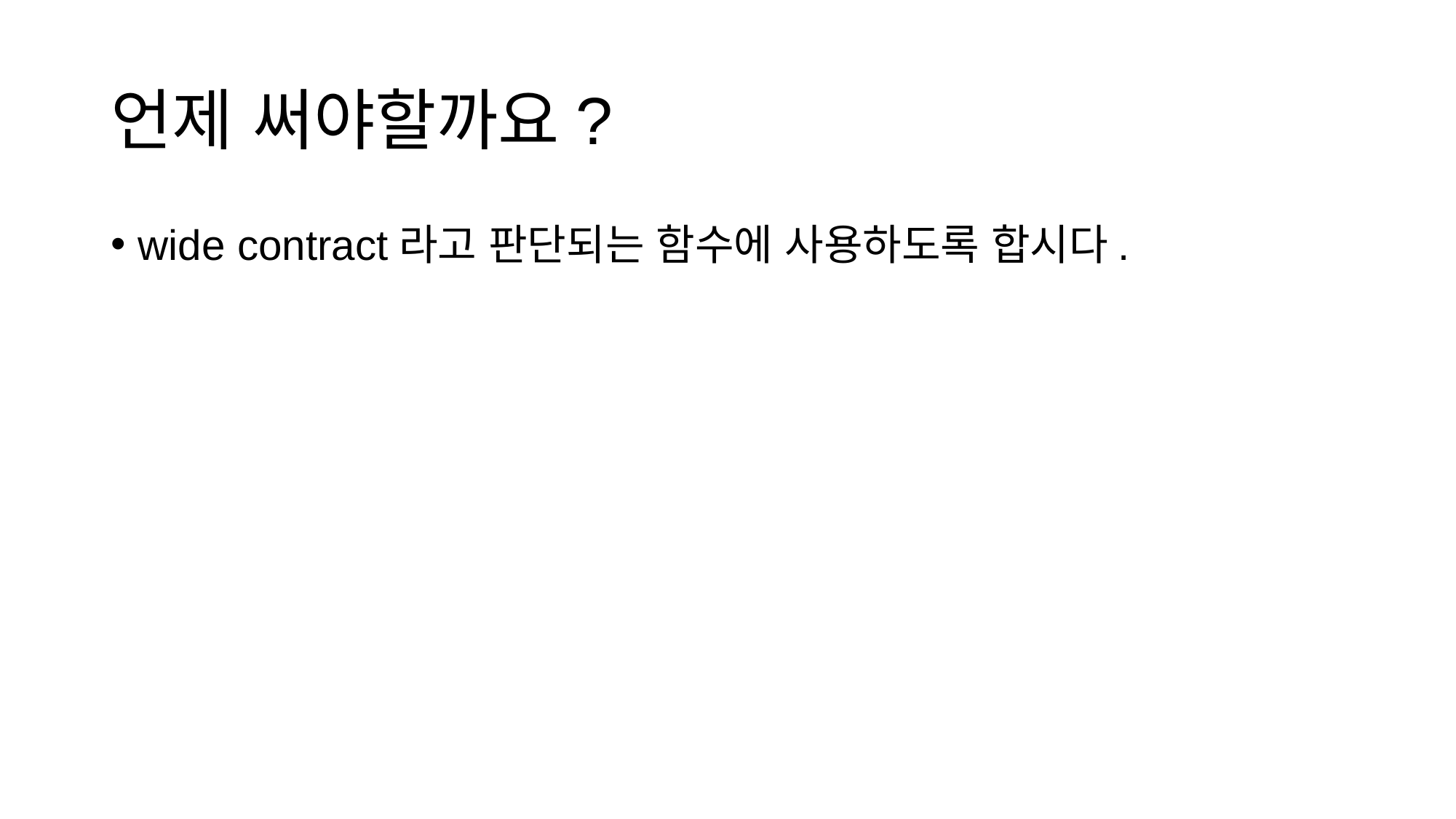

# 언제 써야할까요?
wide contract라고 판단되는 함수에 사용하도록 합시다.